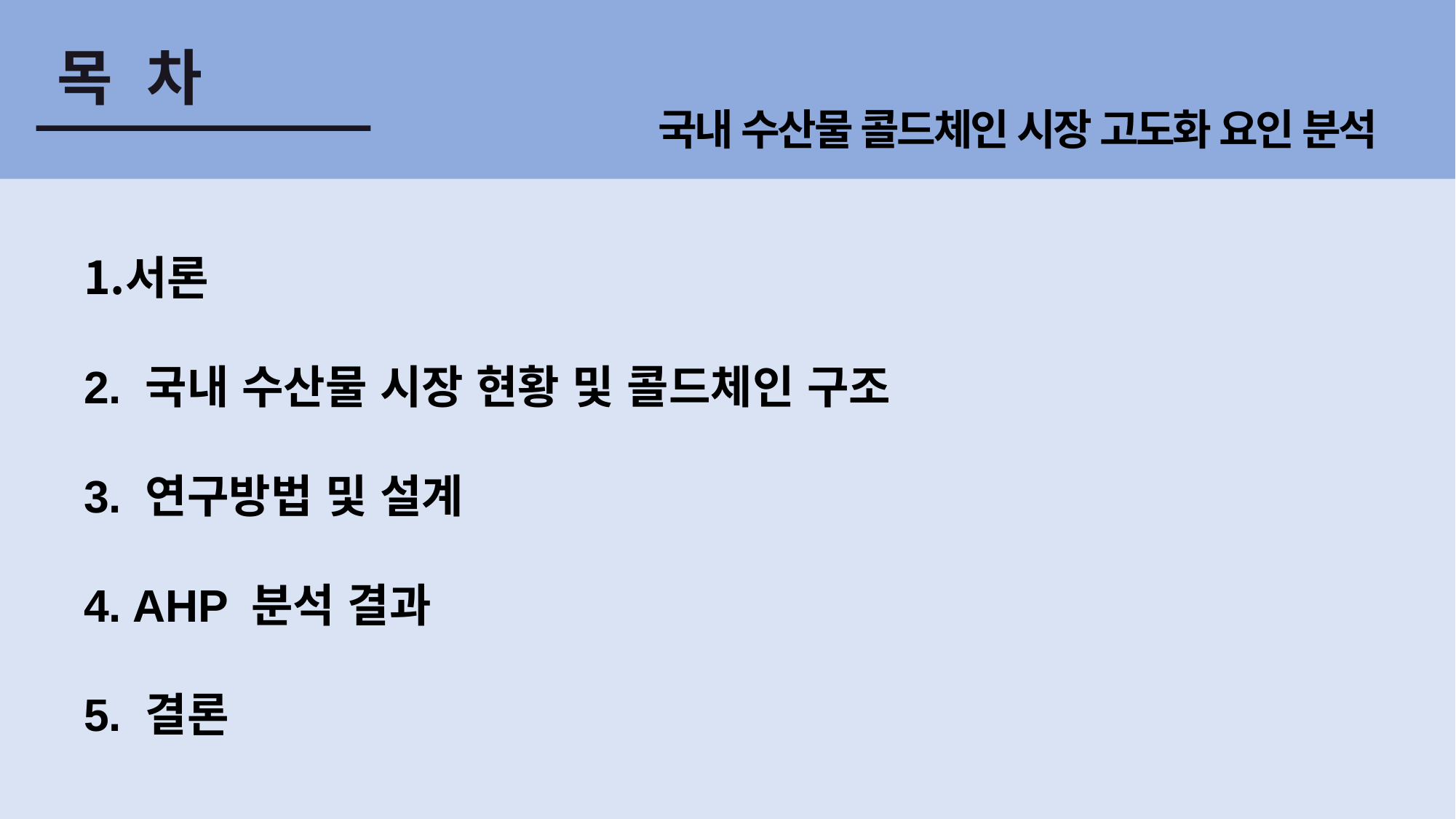

목  차
국내 수산물 콜드체인 시장 고도화 요인 분석

서론

2. 국내 수산물 시장 현황 및 콜드체인 구조

3. 연구방법 및 설계

4. AHP 분석 결과

5. 결론